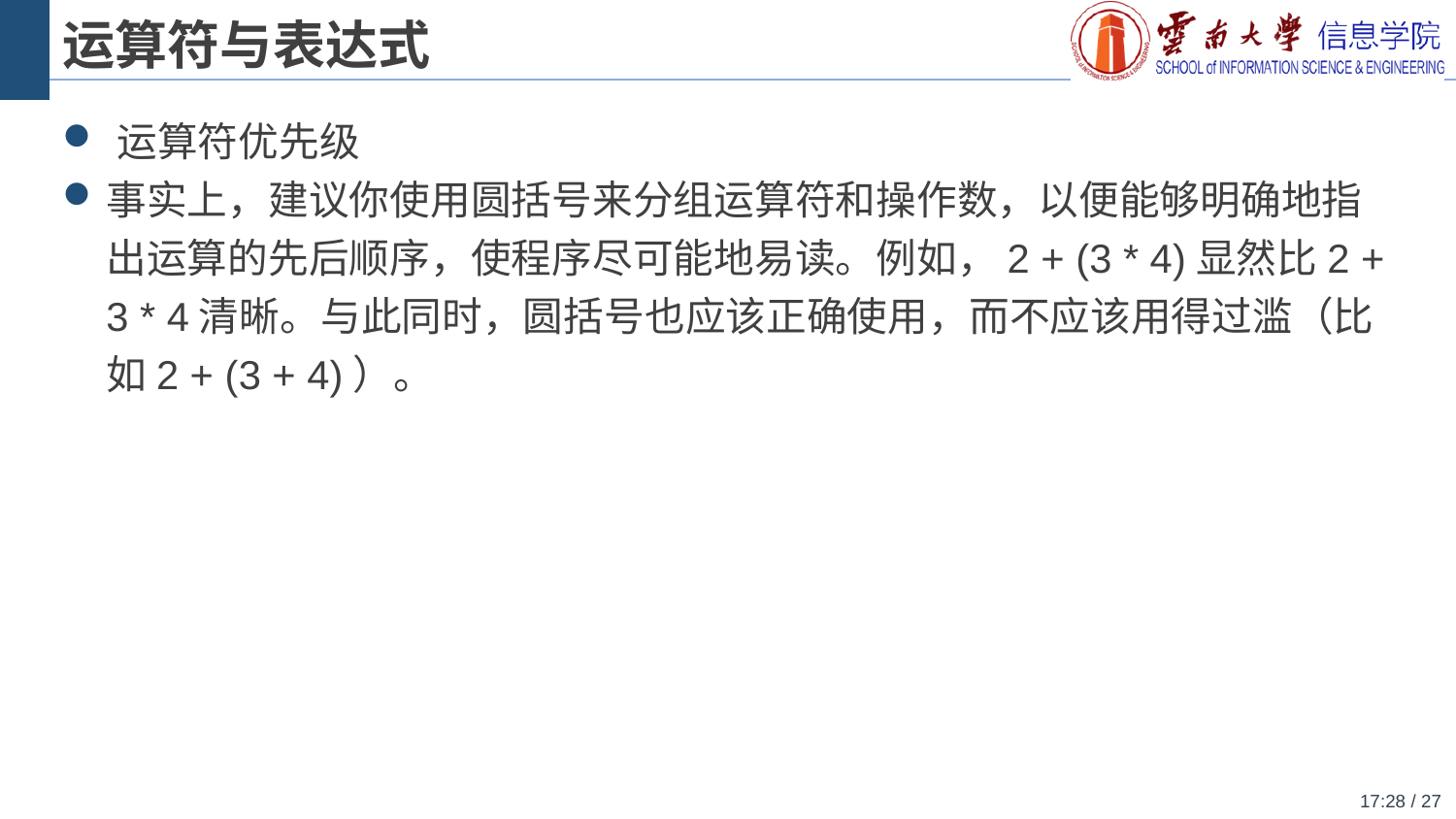

# 运算符与表达式
运算符优先级
事实上，建议你使用圆括号来分组运算符和操作数，以便能够明确地指出运算的先后顺序，使程序尽可能地易读。例如，2 + (3 * 4)显然比2 + 3 * 4清晰。与此同时，圆括号也应该正确使用，而不应该用得过滥（比如2 + (3 + 4)）。